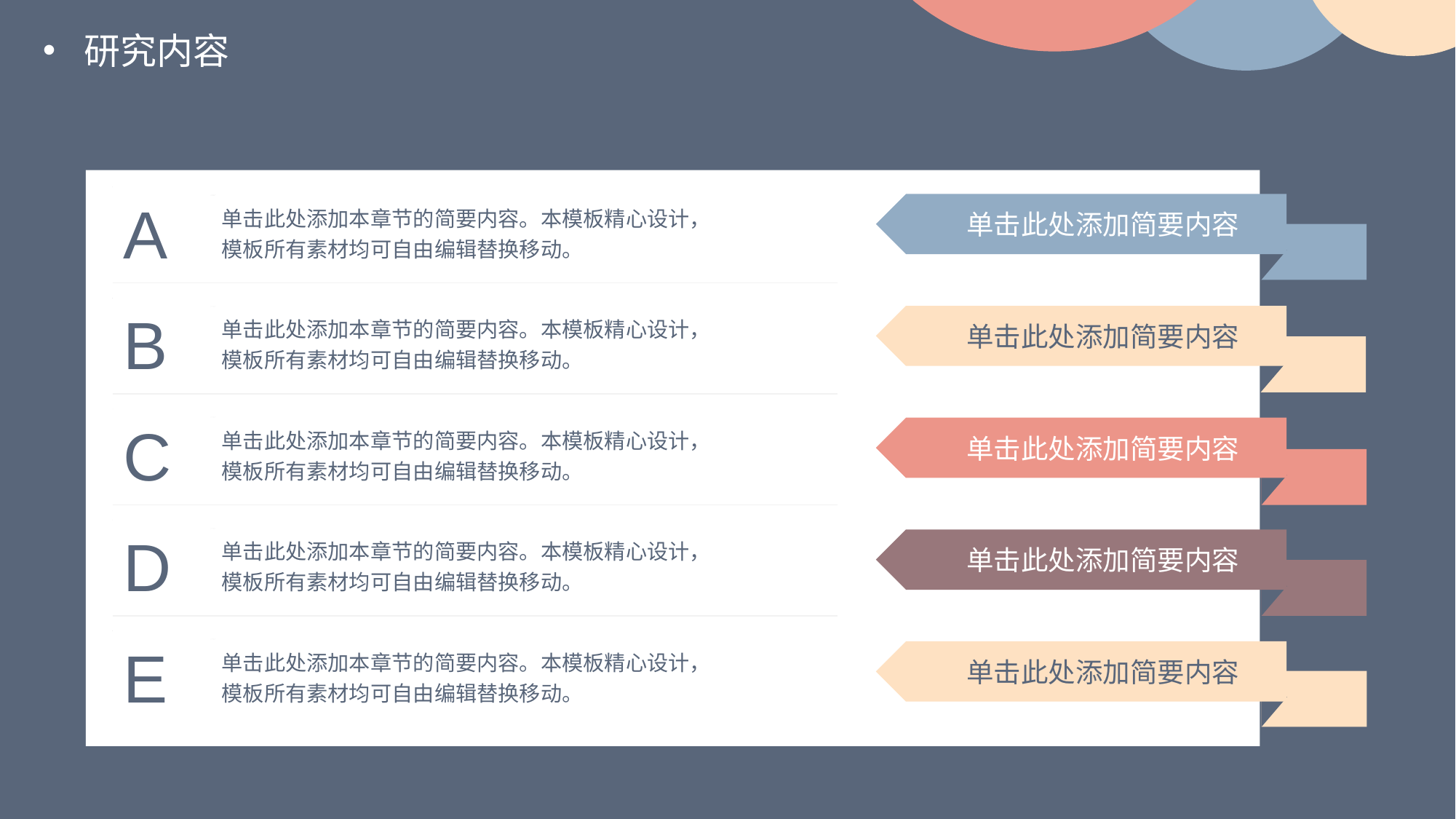

研究内容

A

单击此处添加本章节的简要内容。本模板精心设计，模板所有素材均可自由编辑替换移动。
单击此处添加简要内容

B

单击此处添加本章节的简要内容。本模板精心设计，模板所有素材均可自由编辑替换移动。
单击此处添加简要内容

C
单击此处添加本章节的简要内容。本模板精心设计，模板所有素材均可自由编辑替换移动。

单击此处添加简要内容

D
单击此处添加本章节的简要内容。本模板精心设计，模板所有素材均可自由编辑替换移动。

单击此处添加简要内容

E
单击此处添加本章节的简要内容。本模板精心设计，模板所有素材均可自由编辑替换移动。

单击此处添加简要内容